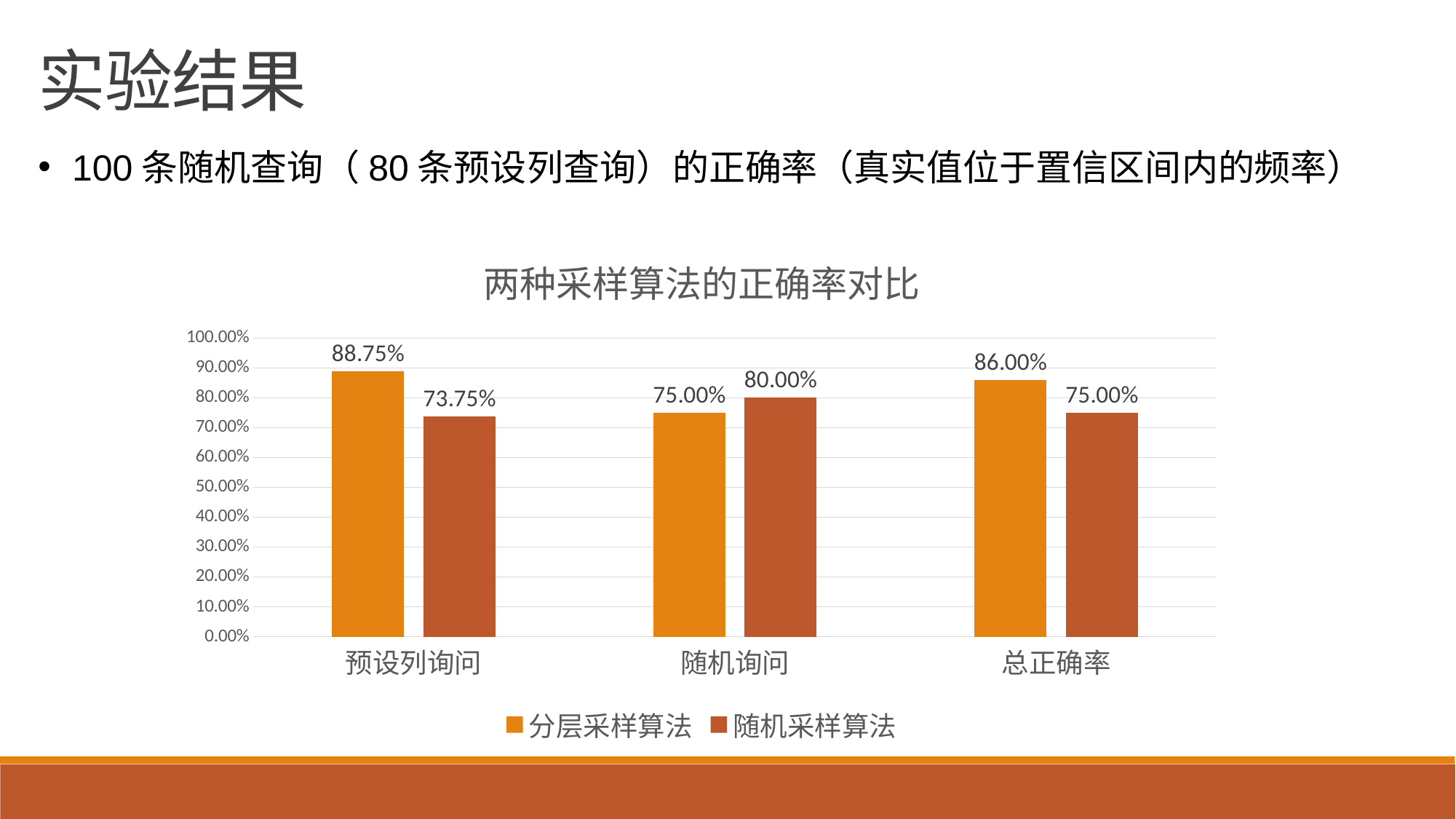

实验结果
100条随机查询（80条预设列查询）的正确率（真实值位于置信区间内的频率）

### Chart: 两种采样算法的正确率对比

| Category | 分层采样算法 | 随机采样算法 |
|---|---|---|
| 预设列询问 | 0.8875 | 0.7375 |
| 随机询问 | 0.75 | 0.8 |
| 总正确率 | 0.86 | 0.75 |